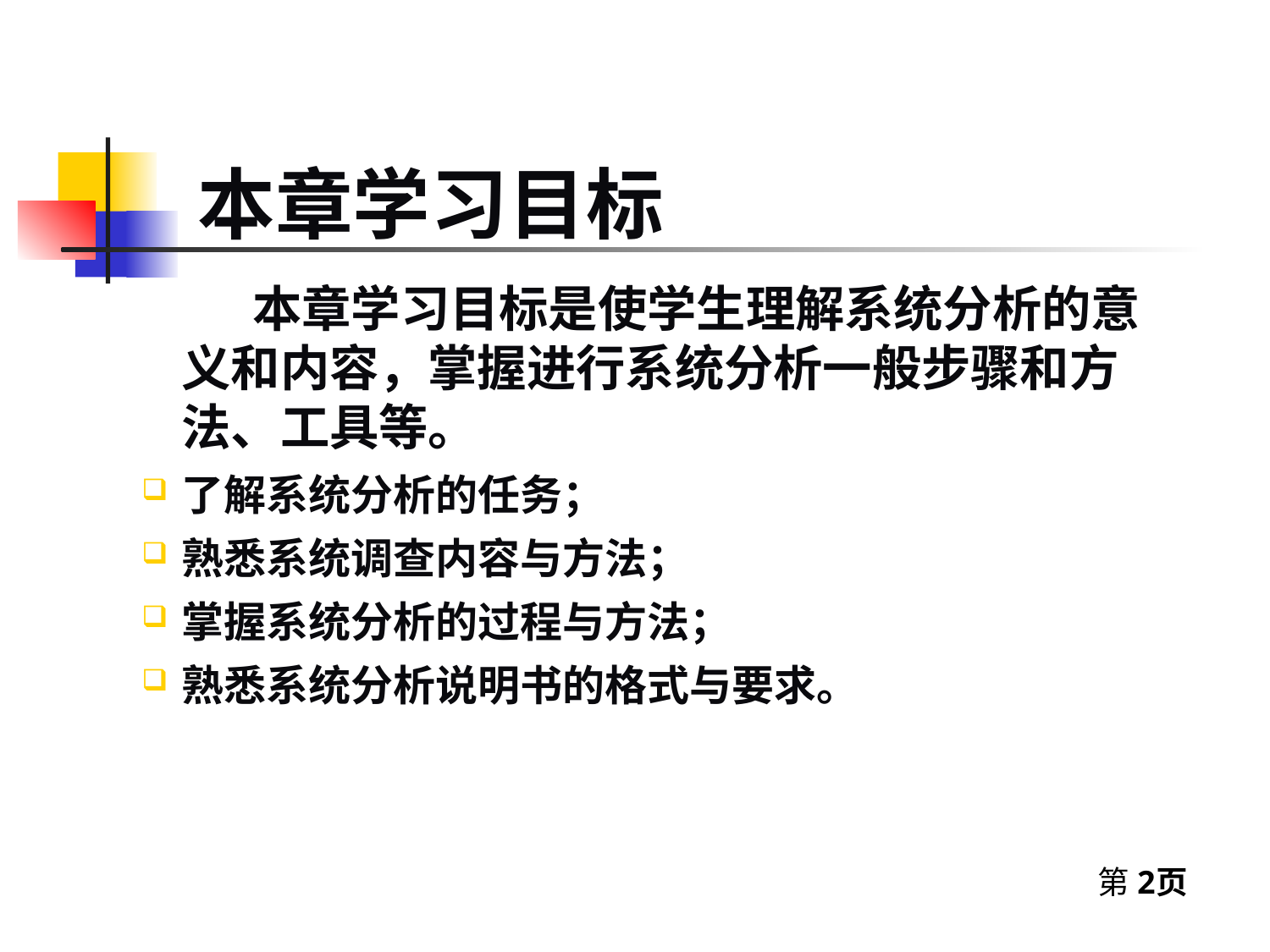

# 本章学习目标
         本章学习目标是使学生理解系统分析的意义和内容，掌握进行系统分析一般步骤和方法、工具等。
了解系统分析的任务；
熟悉系统调查内容与方法；
掌握系统分析的过程与方法；
熟悉系统分析说明书的格式与要求。